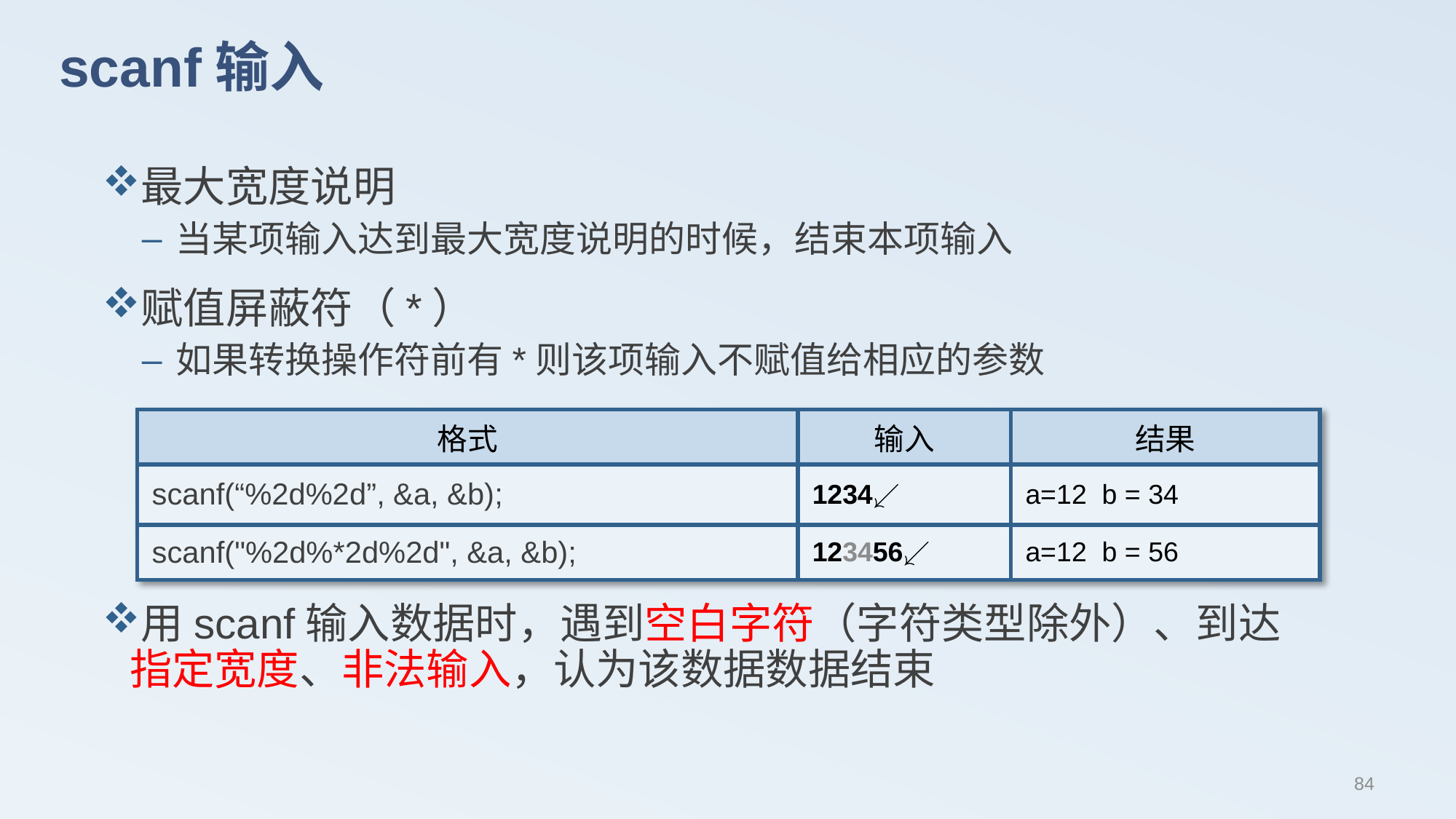

# scanf输入
最大宽度说明
当某项输入达到最大宽度说明的时候，结束本项输入
赋值屏蔽符（*）
如果转换操作符前有*则该项输入不赋值给相应的参数

用scanf输入数据时，遇到空白字符（字符类型除外）、到达指定宽度、非法输入，认为该数据数据结束
| 格式 | 输入 | 结果 |
| --- | --- | --- |
| scanf(“%2d%2d”, &a, &b); | 1234↙ | a=12 b = 34 |
| scanf("%2d%\*2d%2d", &a, &b); | 123456↙ | a=12 b = 56 |